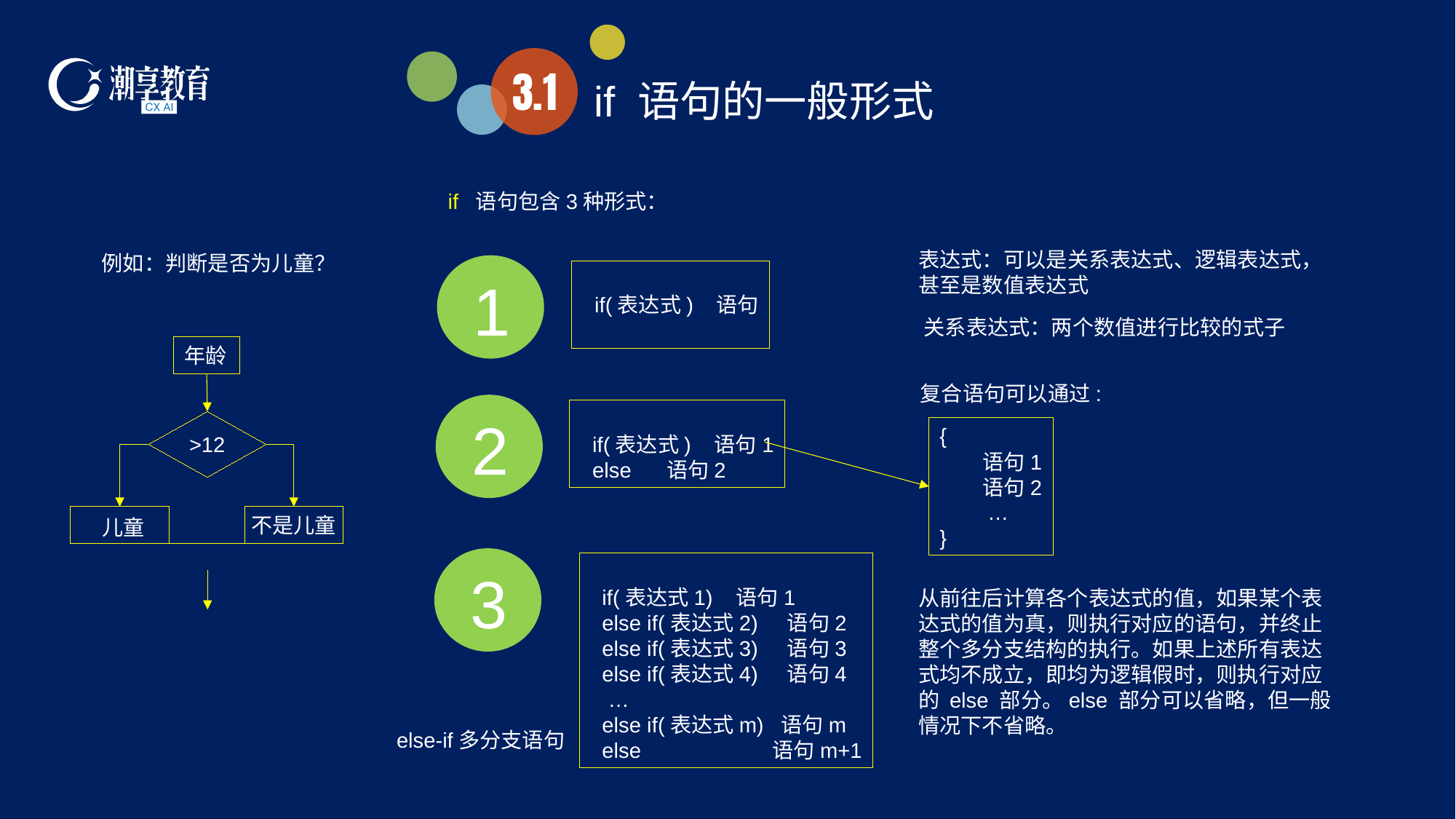

3.1

if 语句的一般形式
if  语句包含3种形式：
表达式：可以是关系表达式、逻辑表达式，甚至是数值表达式
例如：判断是否为儿童？

  if(表达式)   语句

1
关系表达式：两个数值进行比较的式子

年龄
复合语句可以通过:

  if(表达式)   语句1
  else     语句2
2

>12
{
        语句1
        语句2
        …
}

儿童
不是儿童

  if(表达式1)   语句1
  else if(表达式2)    语句2
  else if(表达式3)    语句3
  else if(表达式4)    语句4
   …
  else if(表达式m)  语句m
  else                     语句m+1
3
从前往后计算各个表达式的值，如果某个表达式的值为真，则执行对应的语句，并终止整个多分支结构的执行。如果上述所有表达式均不成立，即均为逻辑假时，则执行对应的 else 部分。else 部分可以省略，但一般情况下不省略。
else-if多分支语句